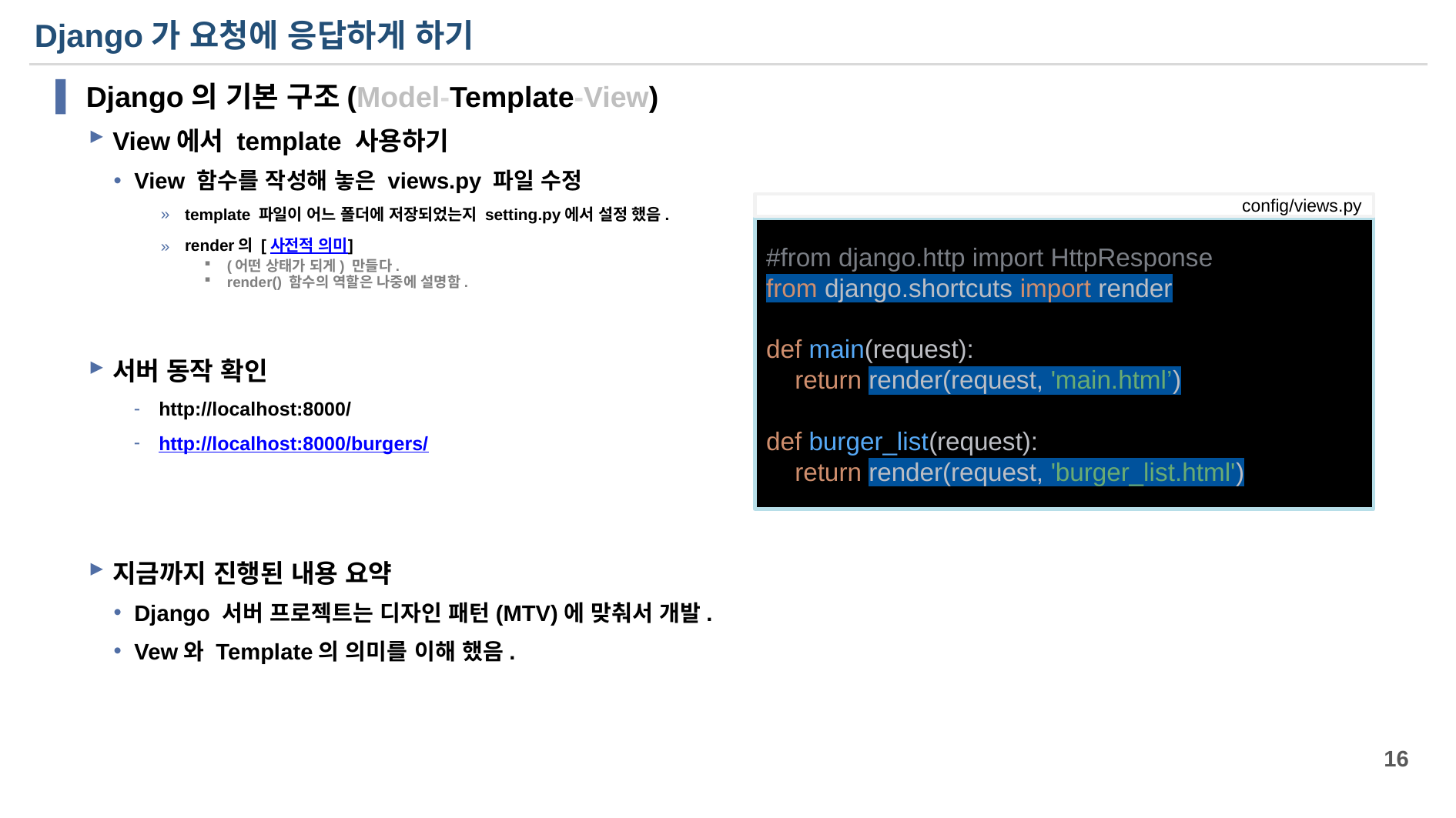

# Django가 요청에 응답하게 하기
Django의 기본 구조(Model-Template-View)
View에서 template 사용하기
View 함수를 작성해 놓은 views.py 파일 수정
template 파일이 어느 폴더에 저장되었는지 setting.py에서 설정 했음.
render의 [사전적 의미]
(어떤 상태가 되게) 만들다.
render() 함수의 역할은 나중에 설명함.

서버 동작 확인
http://localhost:8000/
http://localhost:8000/burgers/

지금까지 진행된 내용 요약
Django 서버 프로젝트는 디자인 패턴(MTV)에 맞춰서 개발.
Vew와 Template의 의미를 이해 했음.

config/views.py
#from django.http import HttpResponse
from django.shortcuts import render
def main(request):
    return render(request, 'main.html’)
def burger_list(request):
    return render(request, 'burger_list.html')
16